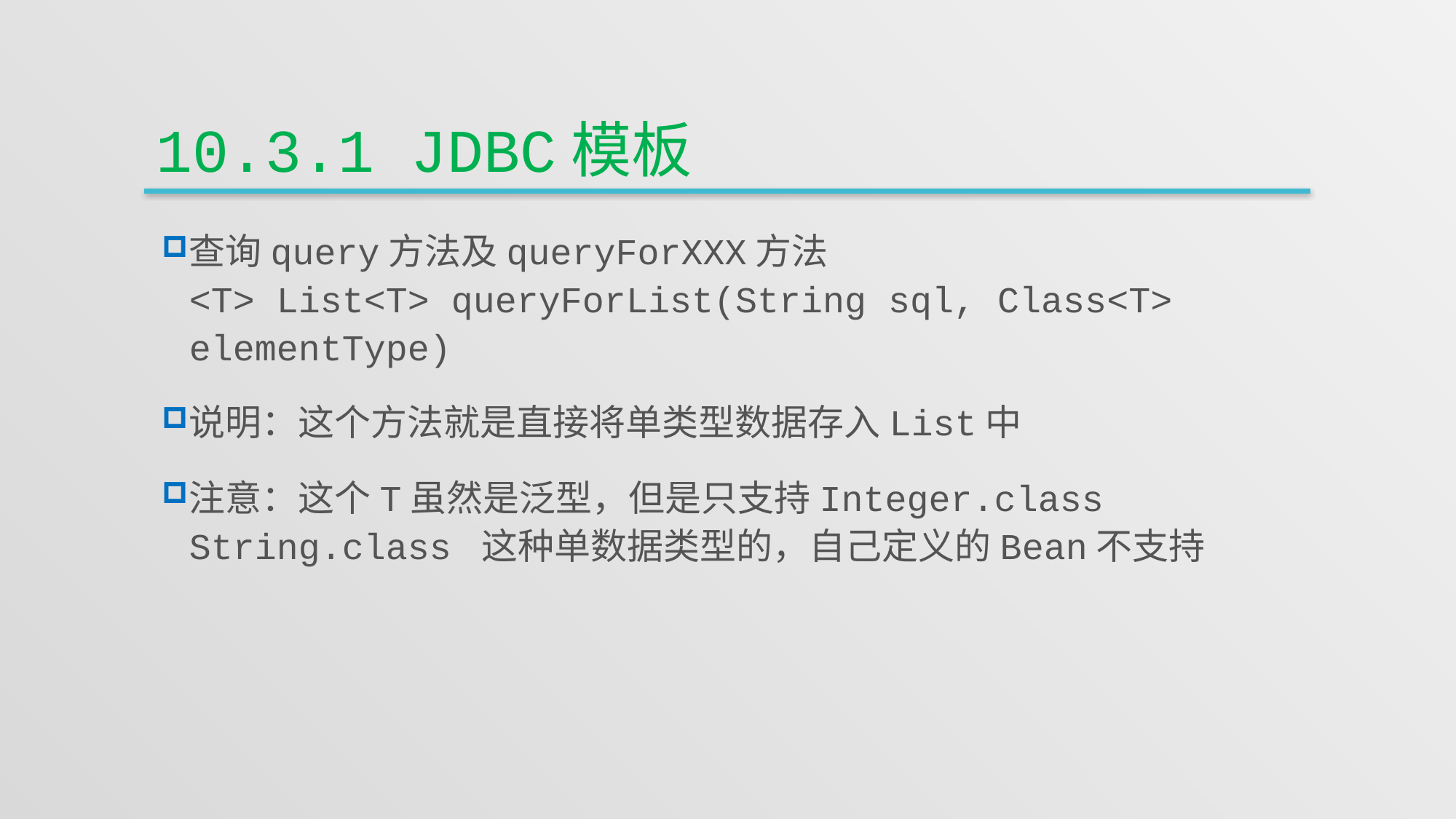

# 10.3.1 JDBC模板
查询query方法及queryForXXX方法
<T> List<T> queryForList(String sql, Class<T> elementType)
说明：这个方法就是直接将单类型数据存入List中
注意：这个T虽然是泛型，但是只支持Integer.class String.class 这种单数据类型的，自己定义的Bean不支持